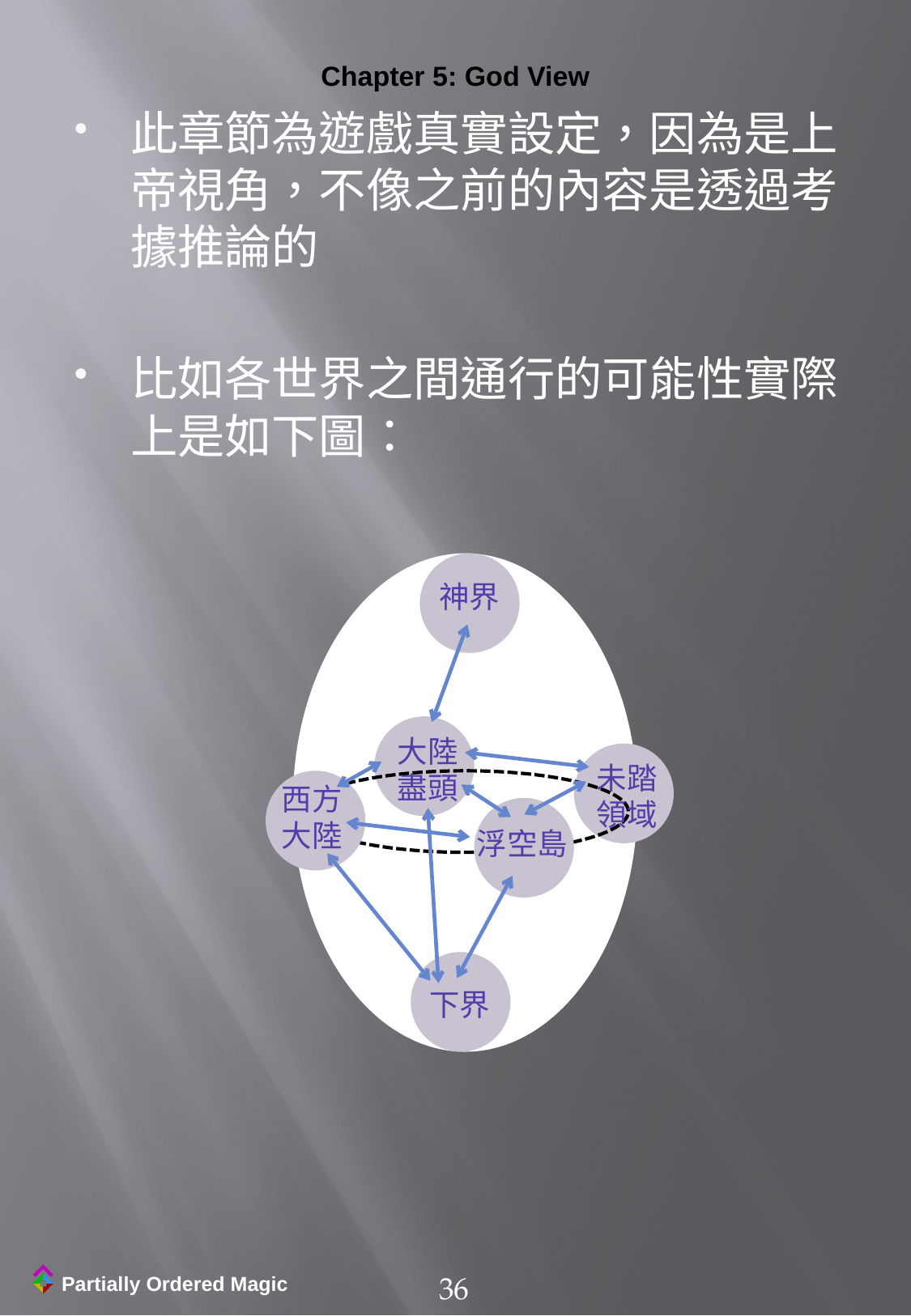

# Chapter 5: God View
此章節為遊戲真實設定，因為是上帝視角，不像之前的內容是透過考據推論的

比如各世界之間通行的可能性實際上是如下圖：

神界

大陸盡頭

未踏領域

西方
大陸

浮空島

下界